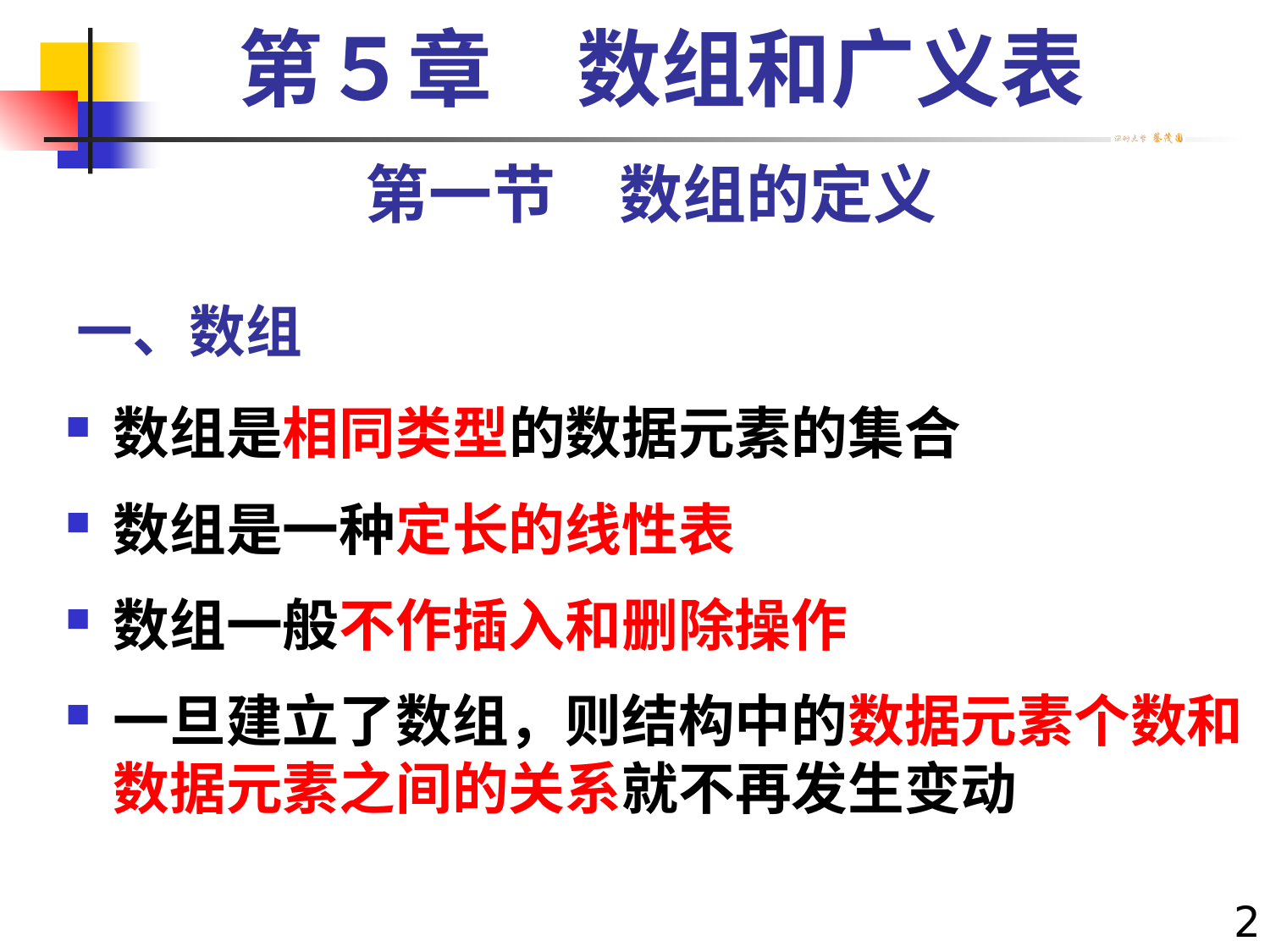

第５章　数组和广义表
第一节　数组的定义
# 一、数组
数组是相同类型的数据元素的集合
数组是一种定长的线性表
数组一般不作插入和删除操作
一旦建立了数组，则结构中的数据元素个数和数据元素之间的关系就不再发生变动
2